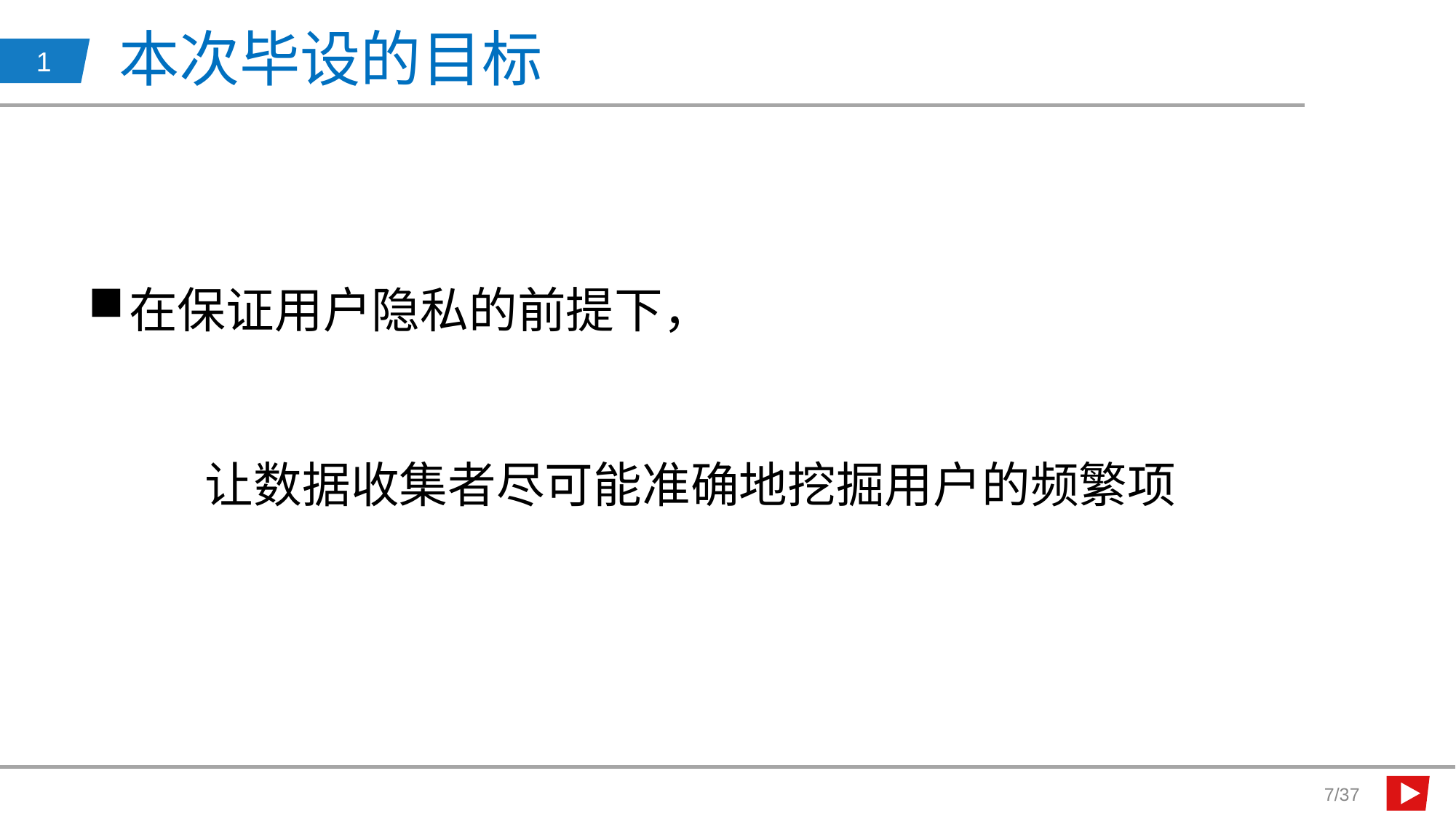

本次毕设的目标
1
在保证用户隐私的前提下，

让数据收集者尽可能准确地挖掘用户的频繁项
7/37